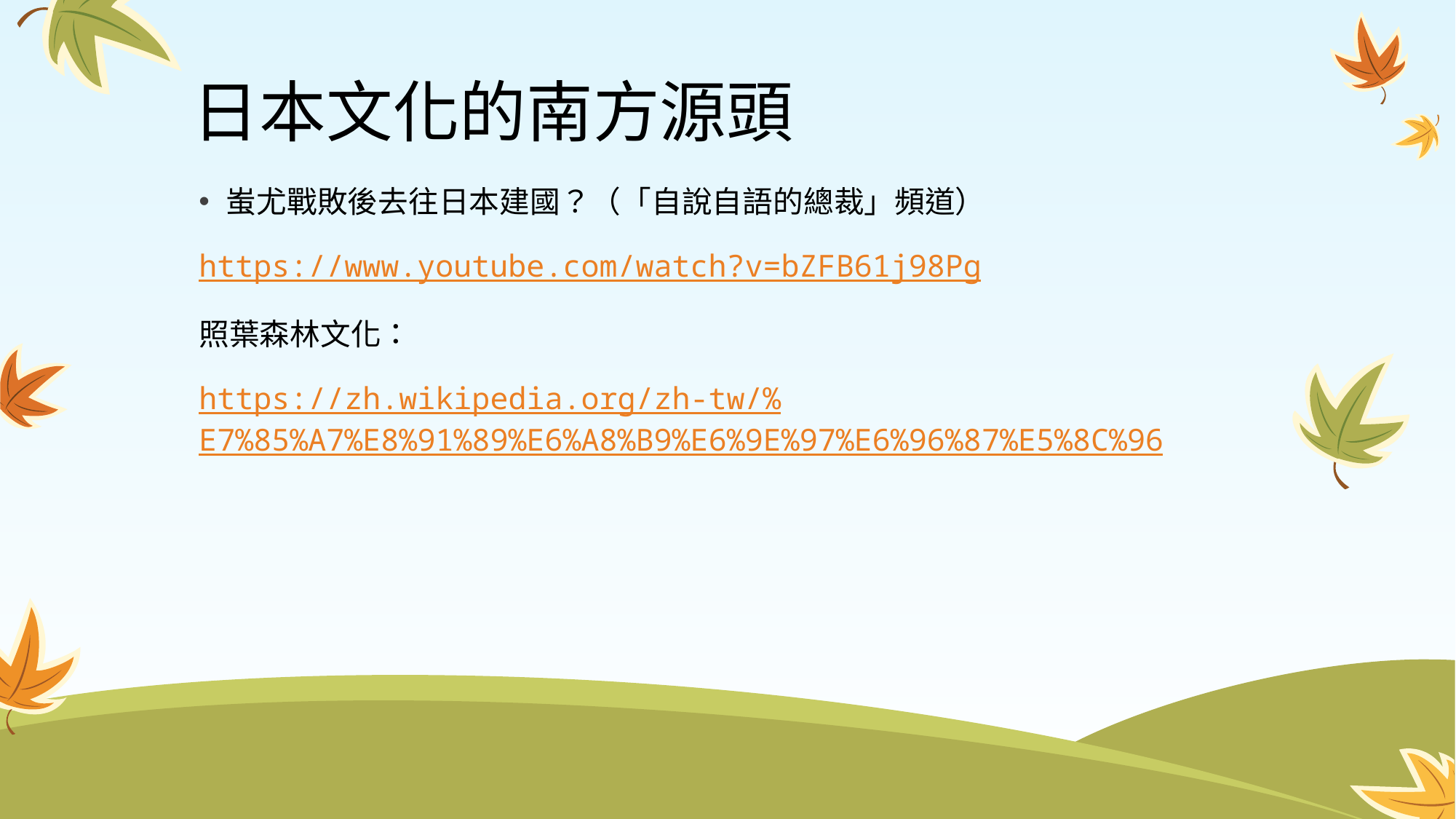

# 日本文化的南方源頭
蚩尤戰敗後去往日本建國？（「自說自語的總裁」頻道）
https://www.youtube.com/watch?v=bZFB61j98Pg
照葉森林文化：
https://zh.wikipedia.org/zh-tw/%E7%85%A7%E8%91%89%E6%A8%B9%E6%9E%97%E6%96%87%E5%8C%96